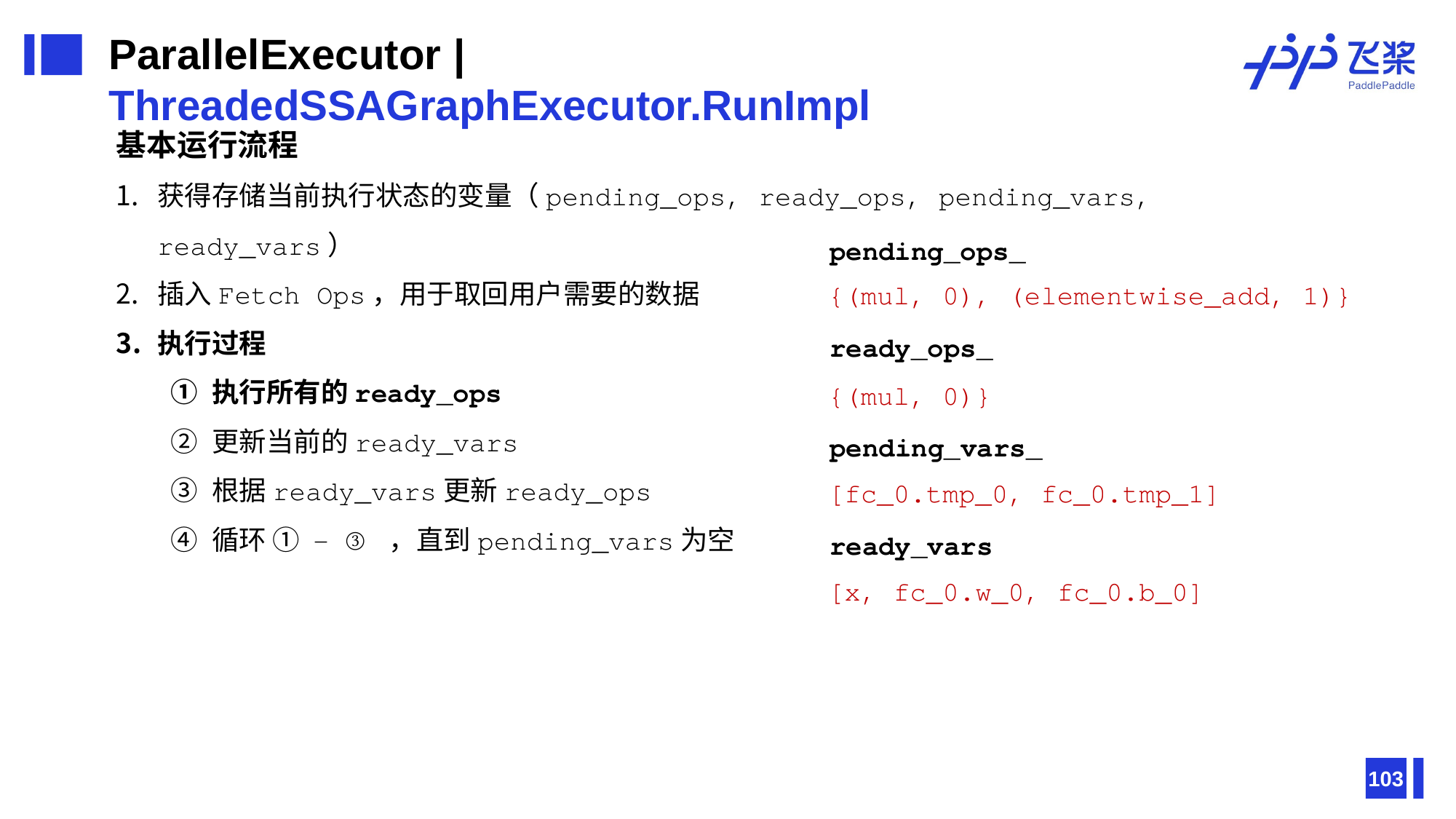

ParallelExecutor | ThreadedSSAGraphExecutor.RunImpl
基本运行流程
获得存储当前执行状态的变量（pending_ops, ready_ops, pending_vars, ready_vars）
插入Fetch Ops，用于取回用户需要的数据
执行过程
执行所有的ready_ops
更新当前的ready_vars
根据ready_vars更新ready_ops
循环 ① - ③ ，直到pending_vars为空
pending_ops_
{(mul, 0), (elementwise_add, 1)}
ready_ops_
{(mul, 0)}
pending_vars_
[fc_0.tmp_0, fc_0.tmp_1]
ready_vars
[x, fc_0.w_0, fc_0.b_0]
103